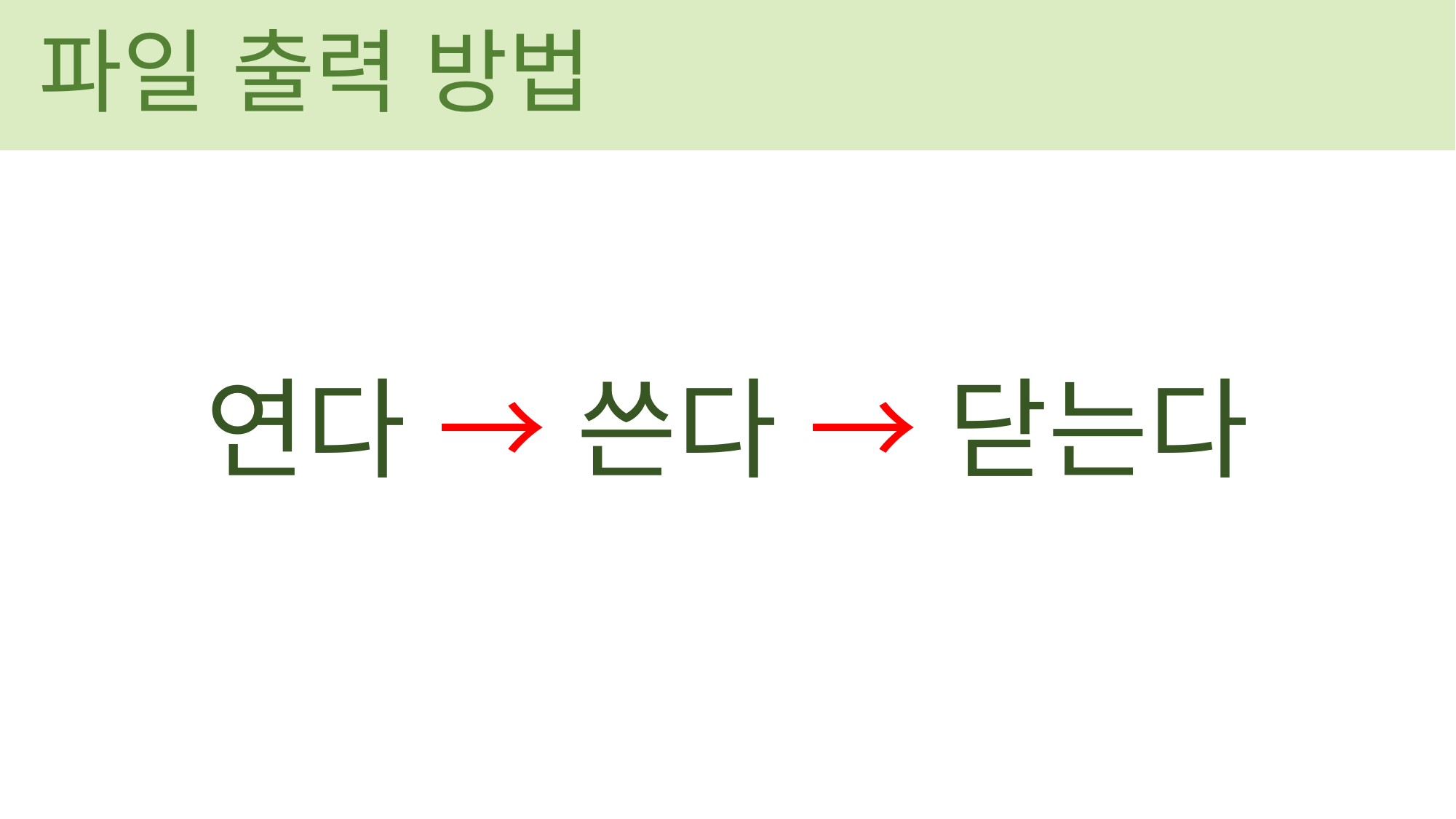

파일 출력 방법
연다 → 쓴다 → 닫는다